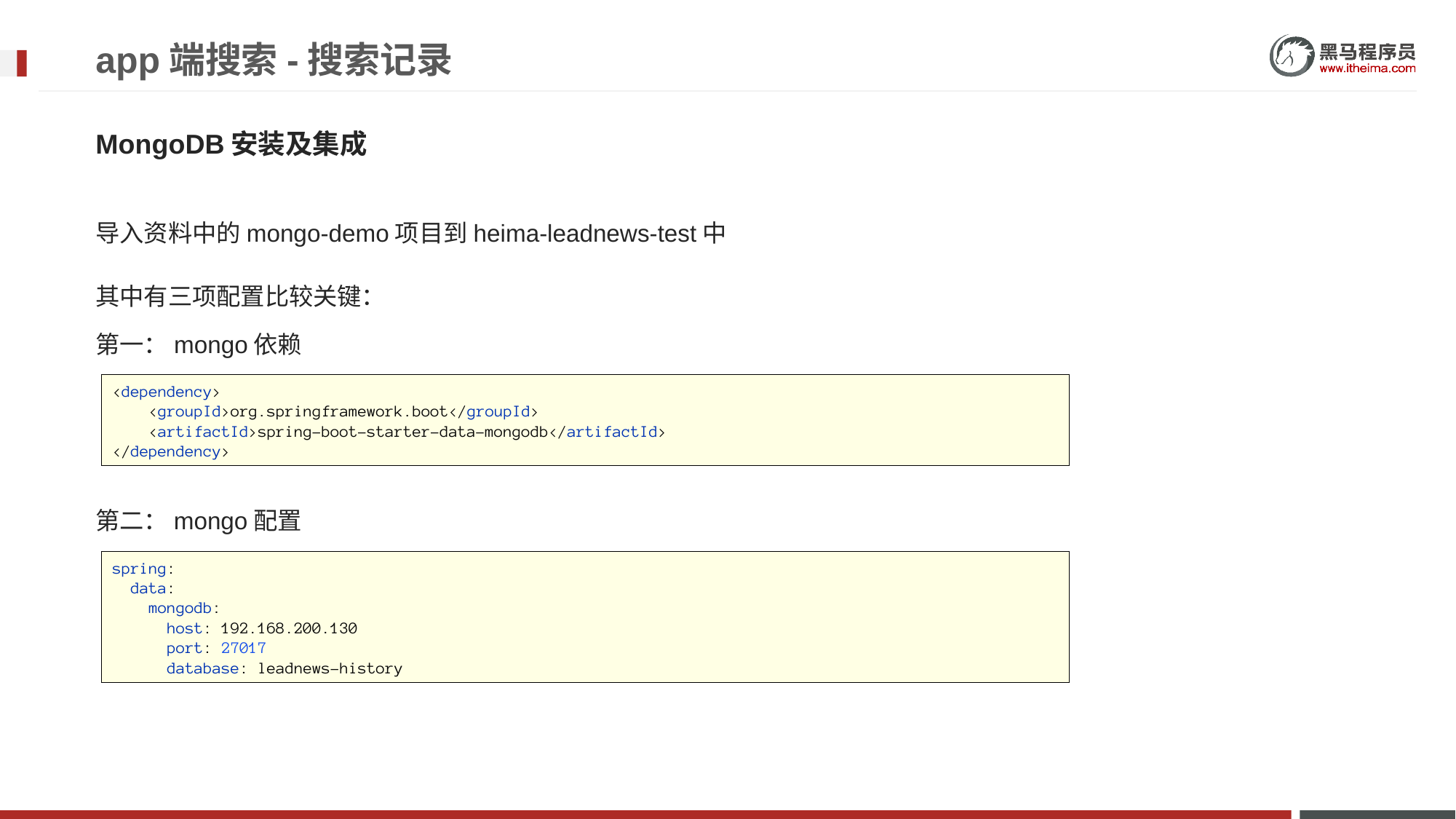

# app端搜索-搜索记录
MongoDB安装及集成
导入资料中的mongo-demo项目到heima-leadnews-test中
其中有三项配置比较关键：
第一：mongo依赖
<dependency>
    <groupId>org.springframework.boot</groupId>
    <artifactId>spring-boot-starter-data-mongodb</artifactId>
</dependency>
第二：mongo配置
spring:
  data:
    mongodb:
      host: 192.168.200.130
      port: 27017
      database: leadnews-history